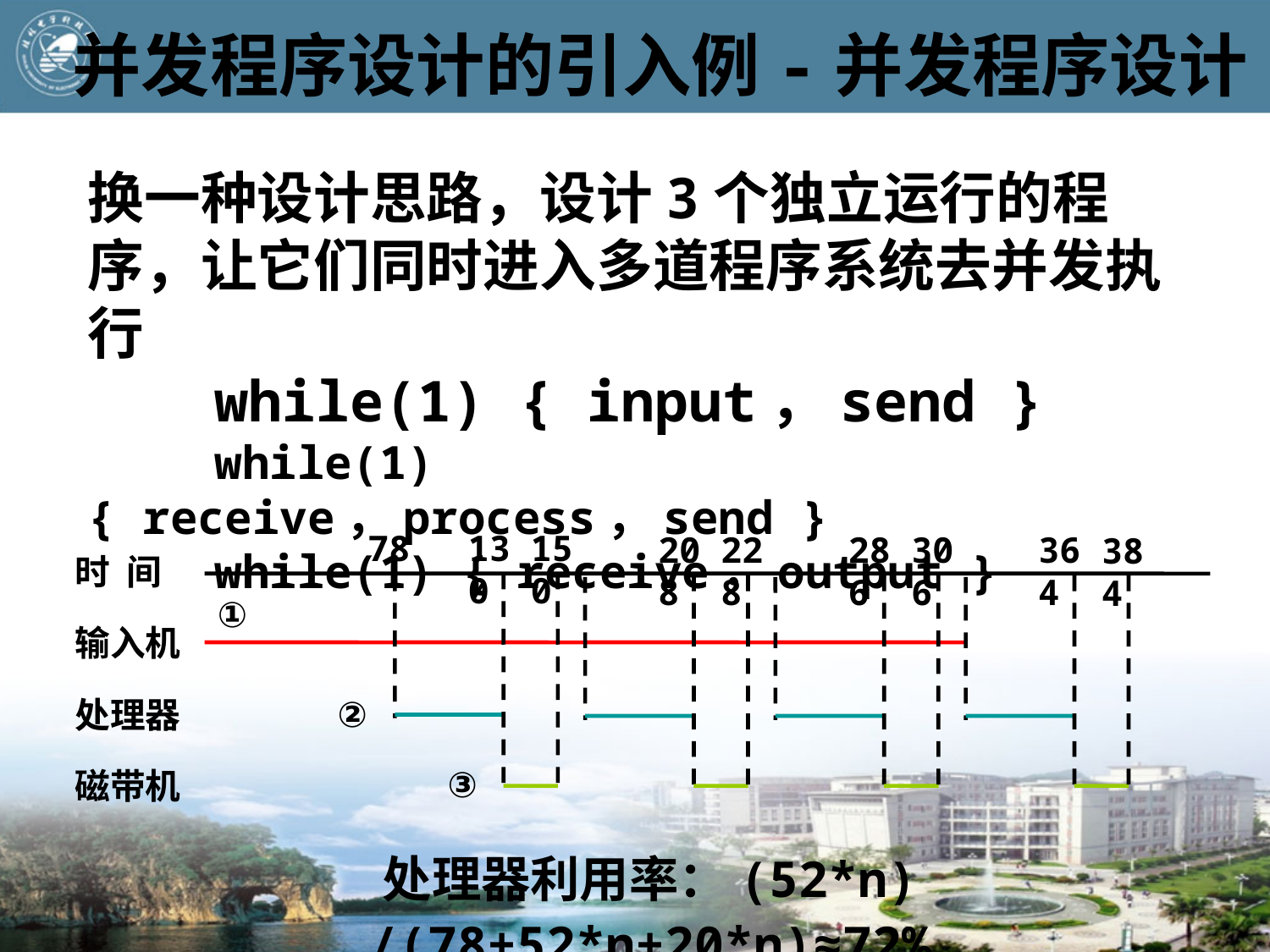

# 并发程序设计的引入例-并发程序设计
换一种设计思路，设计3个独立运行的程序，让它们同时进入多道程序系统去并发执行
	while(1) { input，send }
	while(1) { receive，process，send }
	while(1) { receive，output }
78

输入机

①
130
208
286
364

处理器

②
150
228
306
384

磁带机

③
时  间

处理器利用率：(52*n) /(78+52*n+20*n)≈72%